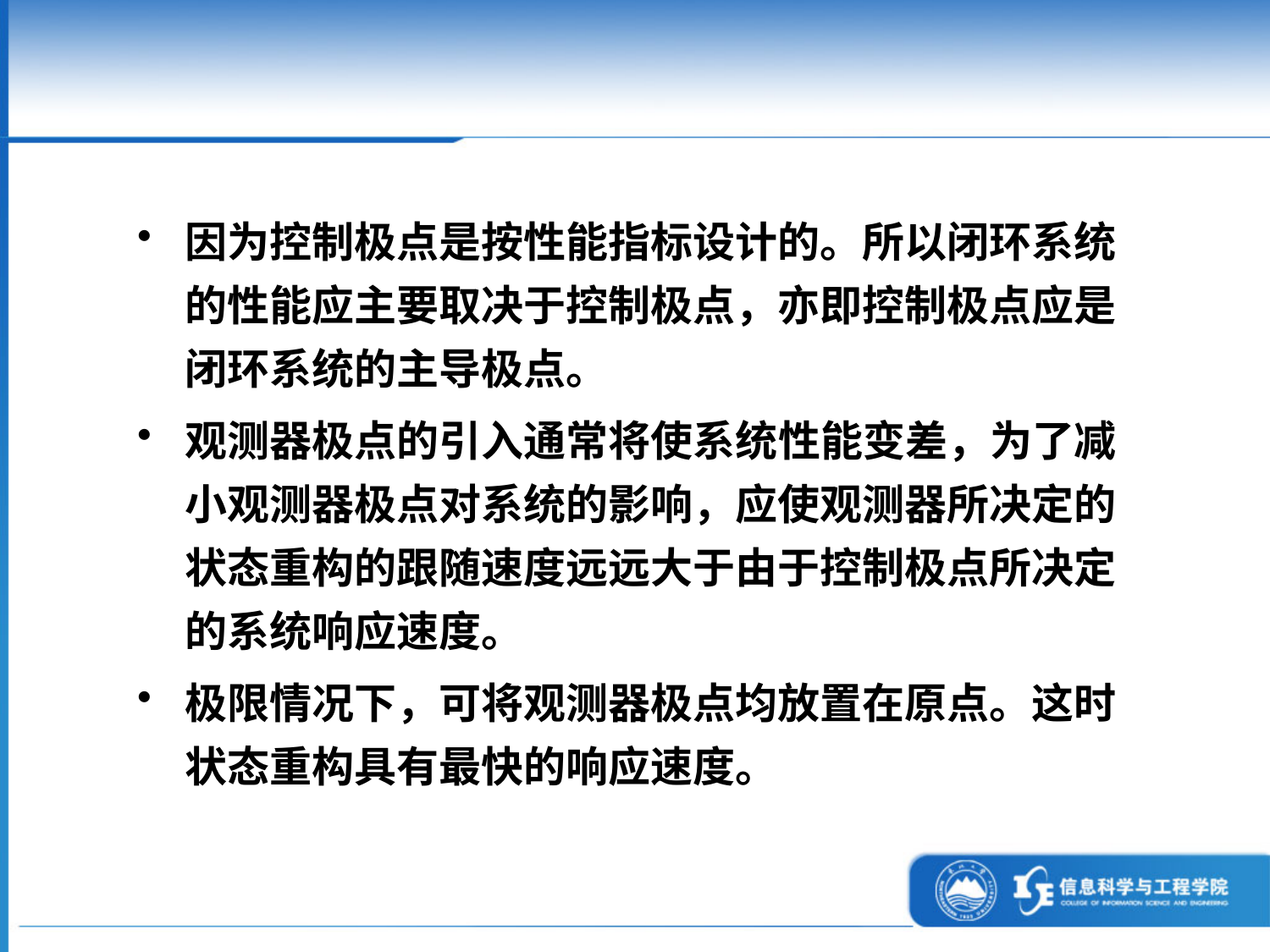

因为控制极点是按性能指标设计的。所以闭环系统的性能应主要取决于控制极点，亦即控制极点应是闭环系统的主导极点。
观测器极点的引入通常将使系统性能变差，为了减小观测器极点对系统的影响，应使观测器所决定的状态重构的跟随速度远远大于由于控制极点所决定的系统响应速度。
极限情况下，可将观测器极点均放置在原点。这时状态重构具有最快的响应速度。